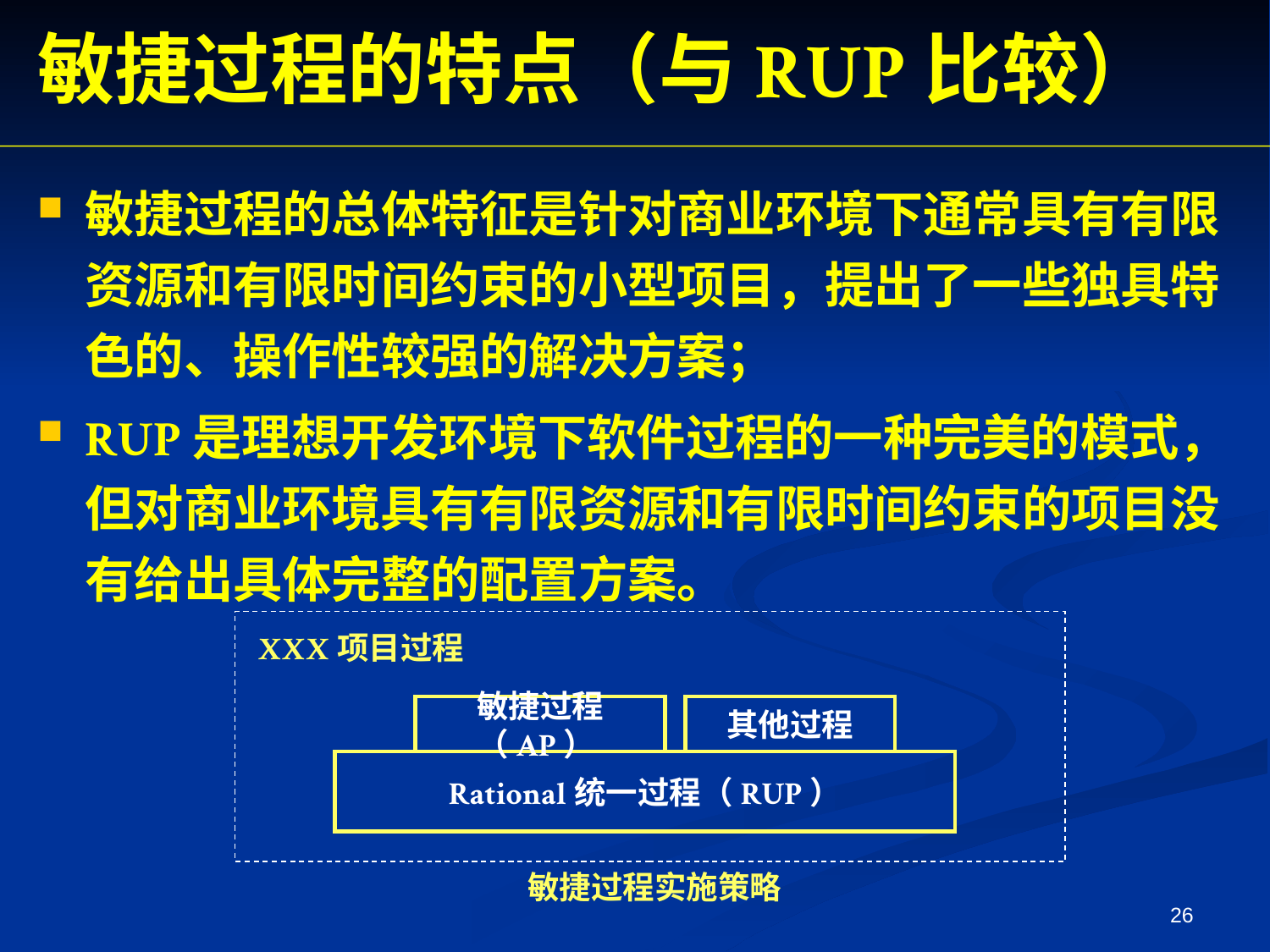

敏捷过程的特点（与RUP比较）

敏捷过程的总体特征是针对商业环境下通常具有有限资源和有限时间约束的小型项目，提出了一些独具特色的、操作性较强的解决方案；
RUP是理想开发环境下软件过程的一种完美的模式，但对商业环境具有有限资源和有限时间约束的项目没有给出具体完整的配置方案。

XXX项目过程
敏捷过程（AP）
其他过程
Rational统一过程（RUP）
敏捷过程实施策略
26